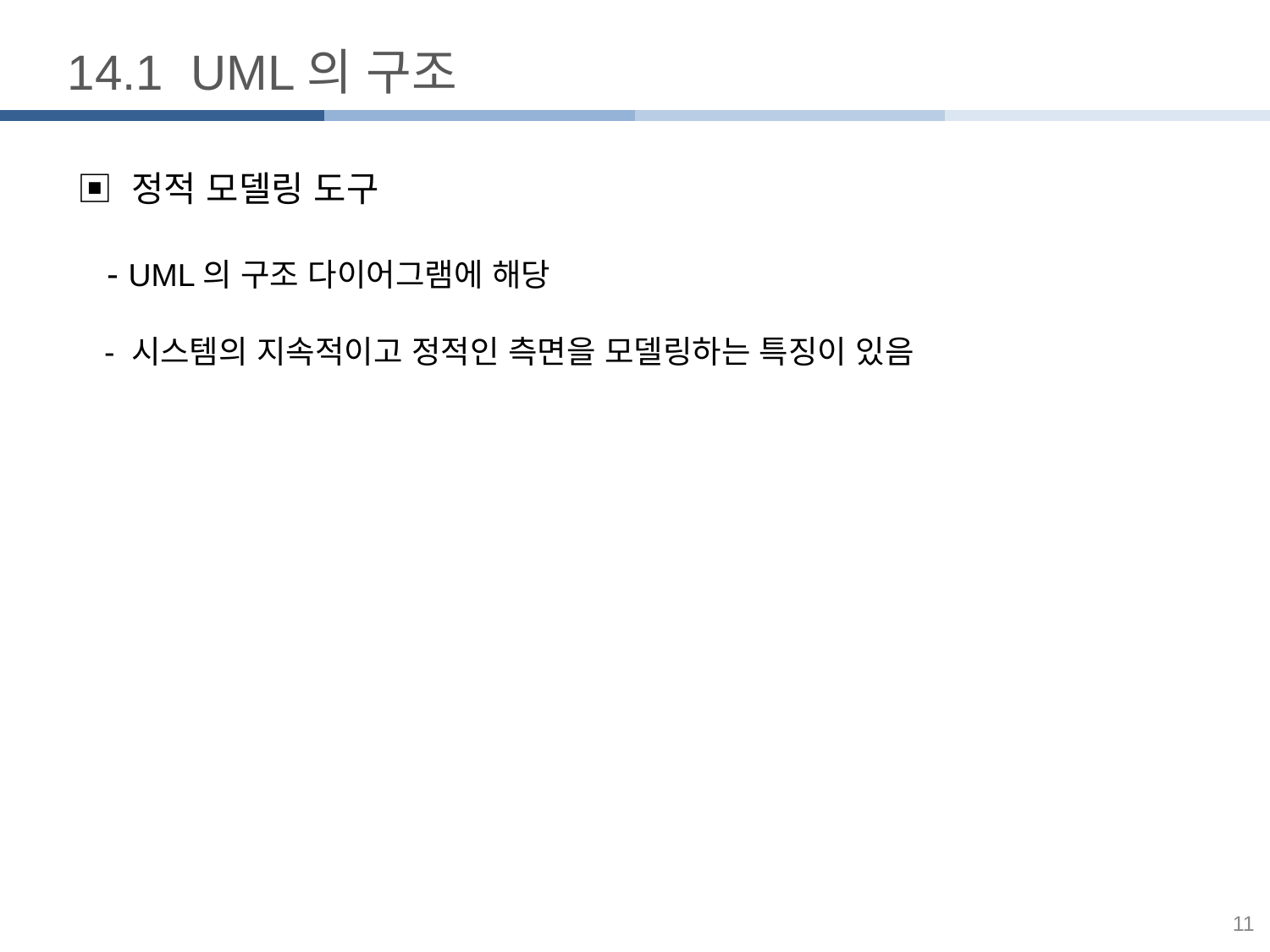

14.1  UML의 구조
▣ 정적 모델링 도구
   - UML의 구조 다이어그램에 해당
   - 시스템의 지속적이고 정적인 측면을 모델링하는 특징이 있음

11